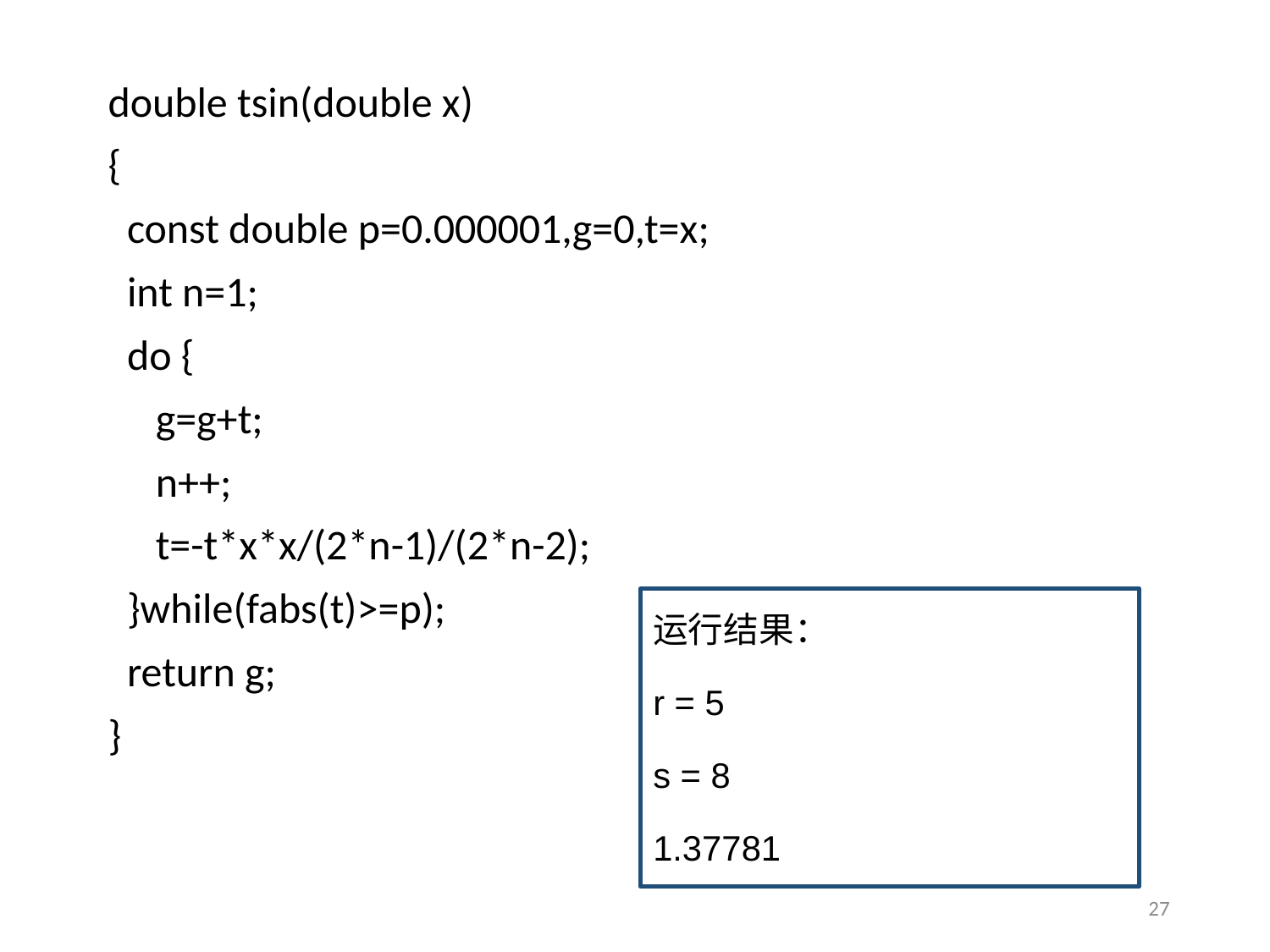

double tsin(double x)
{
  const double p=0.000001,g=0,t=x;
  int n=1;
  do {
     g=g+t;
     n++;
     t=-t*x*x/(2*n-1)/(2*n-2);
  }while(fabs(t)>=p);
  return g;
}

运行结果：
r = 5
s = 8
1.37781
27
27